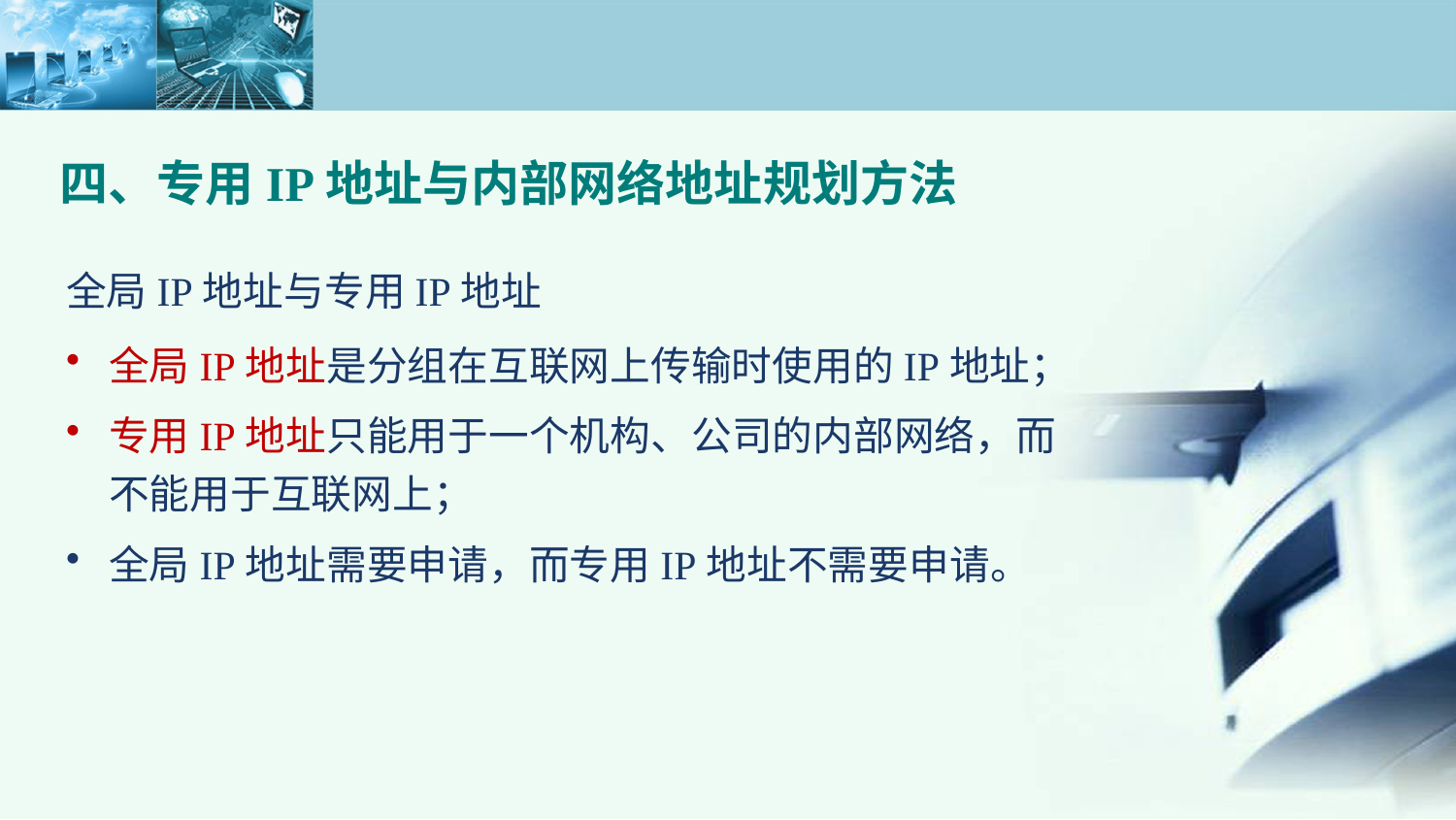

四、专用IP地址与内部网络地址规划方法
全局IP地址与专用IP地址
全局IP地址是分组在互联网上传输时使用的IP地址；
专用IP地址只能用于一个机构、公司的内部网络，而不能用于互联网上；
全局IP地址需要申请，而专用IP地址不需要申请。